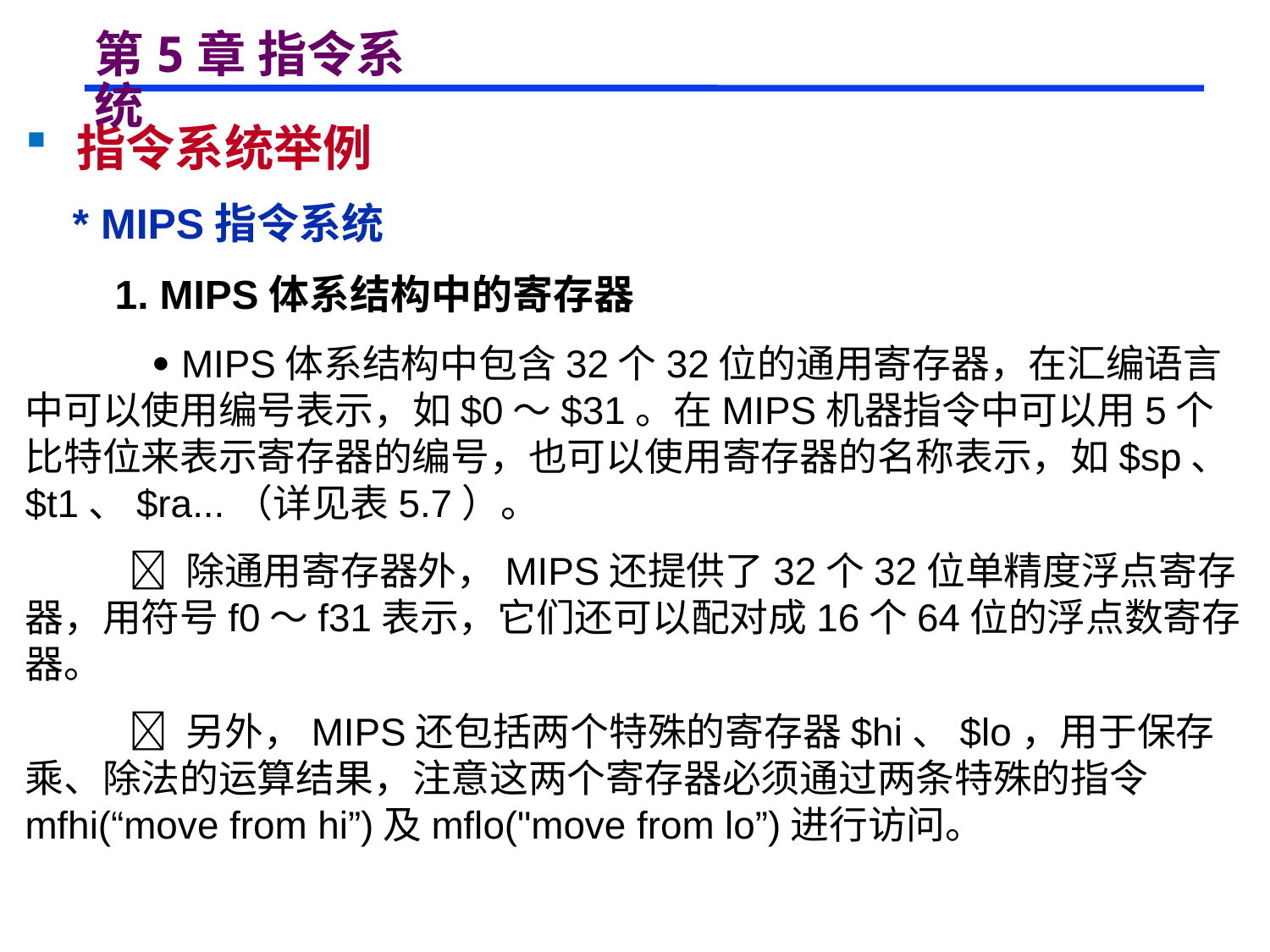

# 第5章 指令系统
 指令系统举例
    * MIPS指令系统
        1. MIPS体系结构中的寄存器
            • MIPS体系结构中包含32个32位的通用寄存器，在汇编语言中可以使用编号表示，如$0～$31。在MIPS机器指令中可以用5个比特位来表示寄存器的编号，也可以使用寄存器的名称表示，如$sp、$t1、$ra...（详见表5.7）。
            • 除通用寄存器外，MIPS还提供了32个32位单精度浮点寄存器，用符号f0～f31表示，它们还可以配对成16个64位的浮点数寄存器。
            • 另外，MIPS还包括两个特殊的寄存器$hi、$lo，用于保存乘、除法的运算结果，注意这两个寄存器必须通过两条特殊的指令mfhi(“move from hi”)及mflo("move from lo”)进行访问。